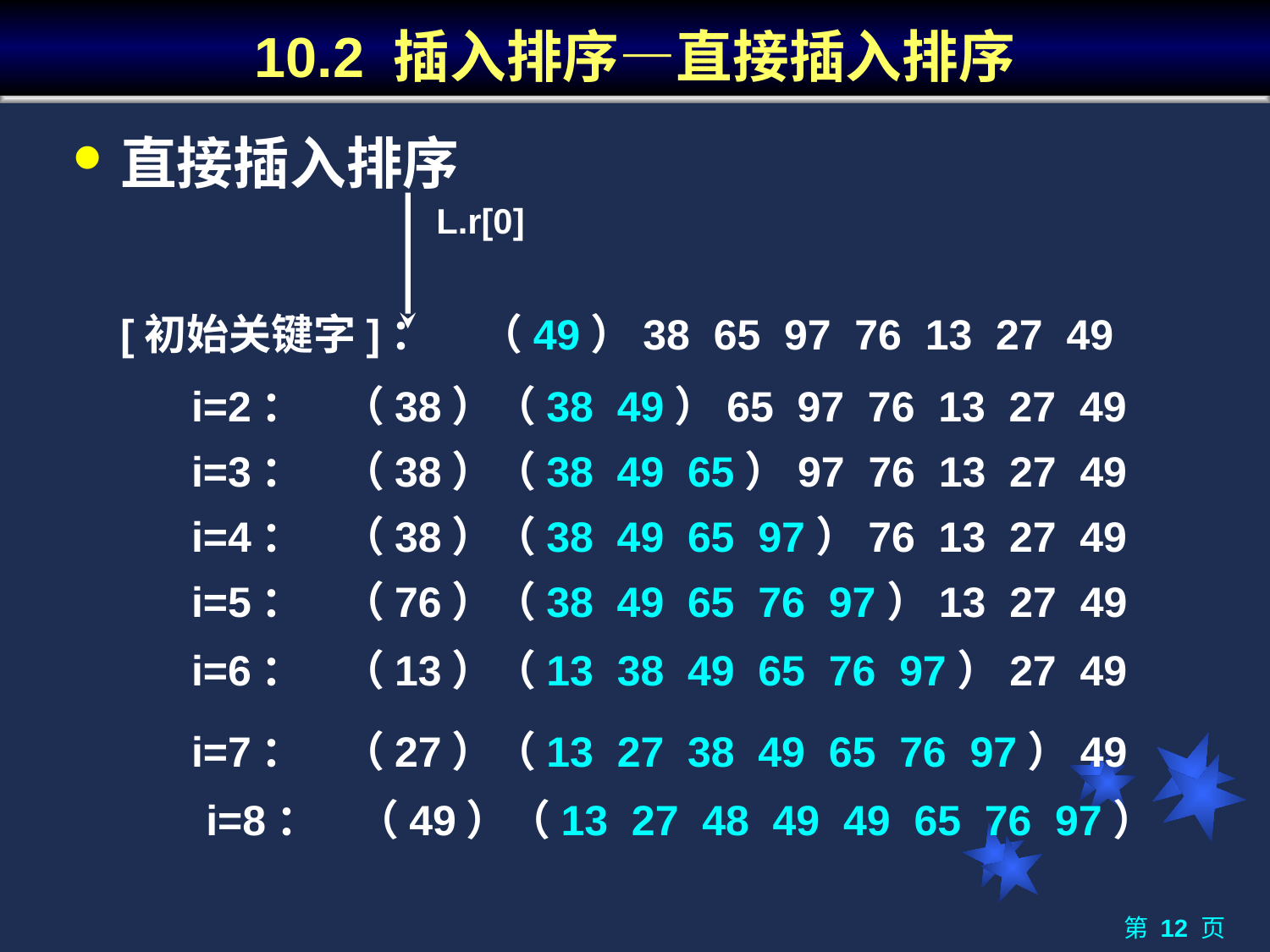

# 10.2 插入排序—直接插入排序
直接插入排序
L.r[0]

[初始关键字]：     （49）38  65  97  76  13  27  49
i=2：    （38）（38  49）65  97  76  13  27  49
i=3：    （38）（38  49  65）97  76  13  27  49
i=4：    （38）（38  49  65  97）76  13  27  49
i=5：    （76）（38  49  65  76  97）13  27  49
i=6：    （13）（13  38  49  65  76  97）27  49
i=7：    （27）（13  27  38  49  65  76  97）49
i=8：    （49）（13  27  48  49  49  65  76  97）
第 12 页